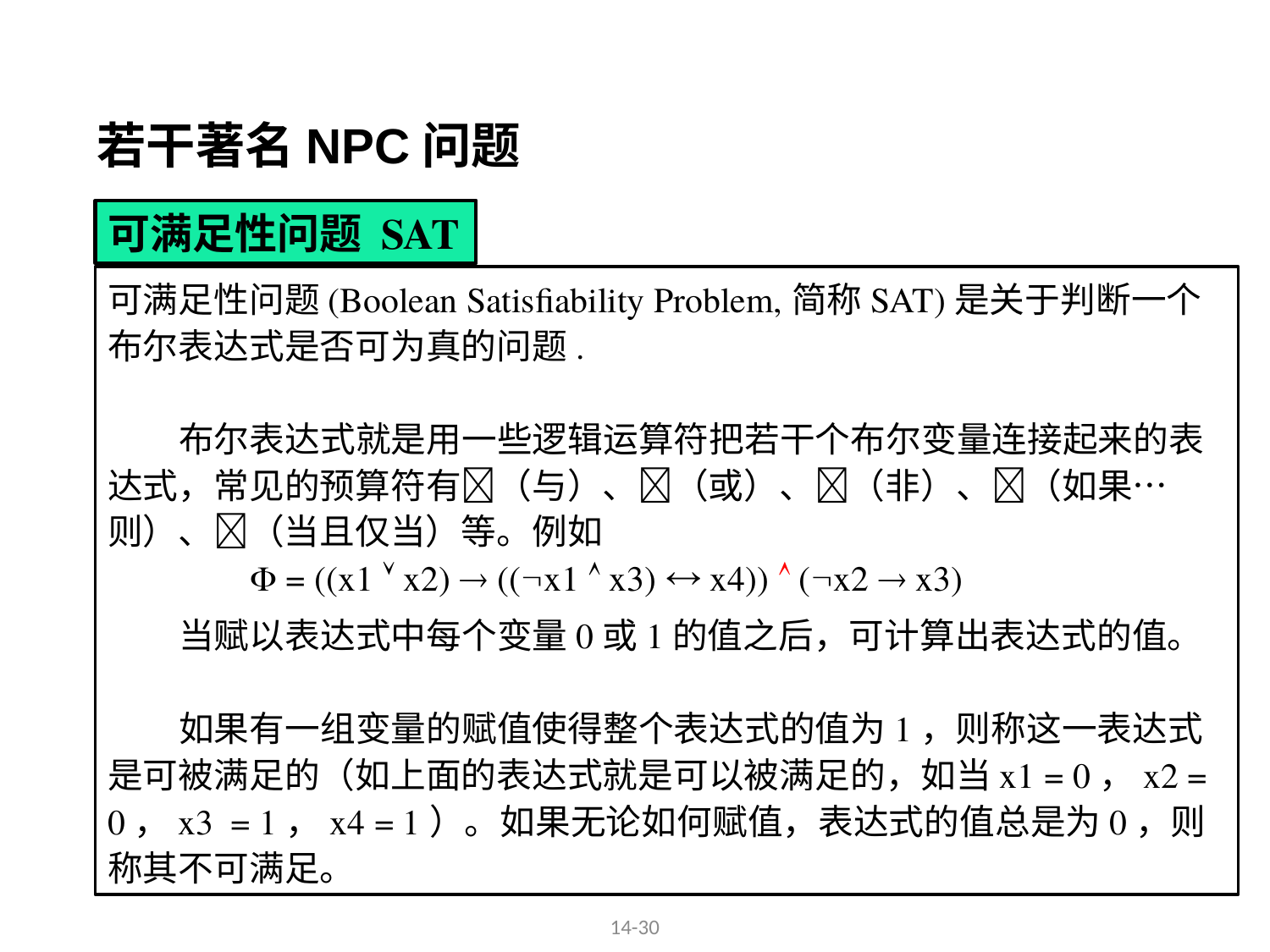

若干著名NPC问题

可满足性问题 SAT
可满足性问题(Boolean Satisfiability Problem,简称SAT)是关于判断一个布尔表达式是否可为真的问题.

        布尔表达式就是用一些逻辑运算符把若干个布尔变量连接起来的表达式，常见的预算符有∧（与）、∨（或）、¬（非）、→（如果…则）、↔（当且仅当）等。例如
                Φ = ((x1 ∨ x2) → ((¬x1 ∧ x3) ↔ x4)) ∧ (¬x2 → x3)
        当赋以表达式中每个变量0或1的值之后，可计算出表达式的值。

        如果有一组变量的赋值使得整个表达式的值为1，则称这一表达式是可被满足的（如上面的表达式就是可以被满足的，如当x1 = 0，x2 = 0，x3  = 1，x4 = 1）。如果无论如何赋值，表达式的值总是为0，则称其不可满足。
14-30